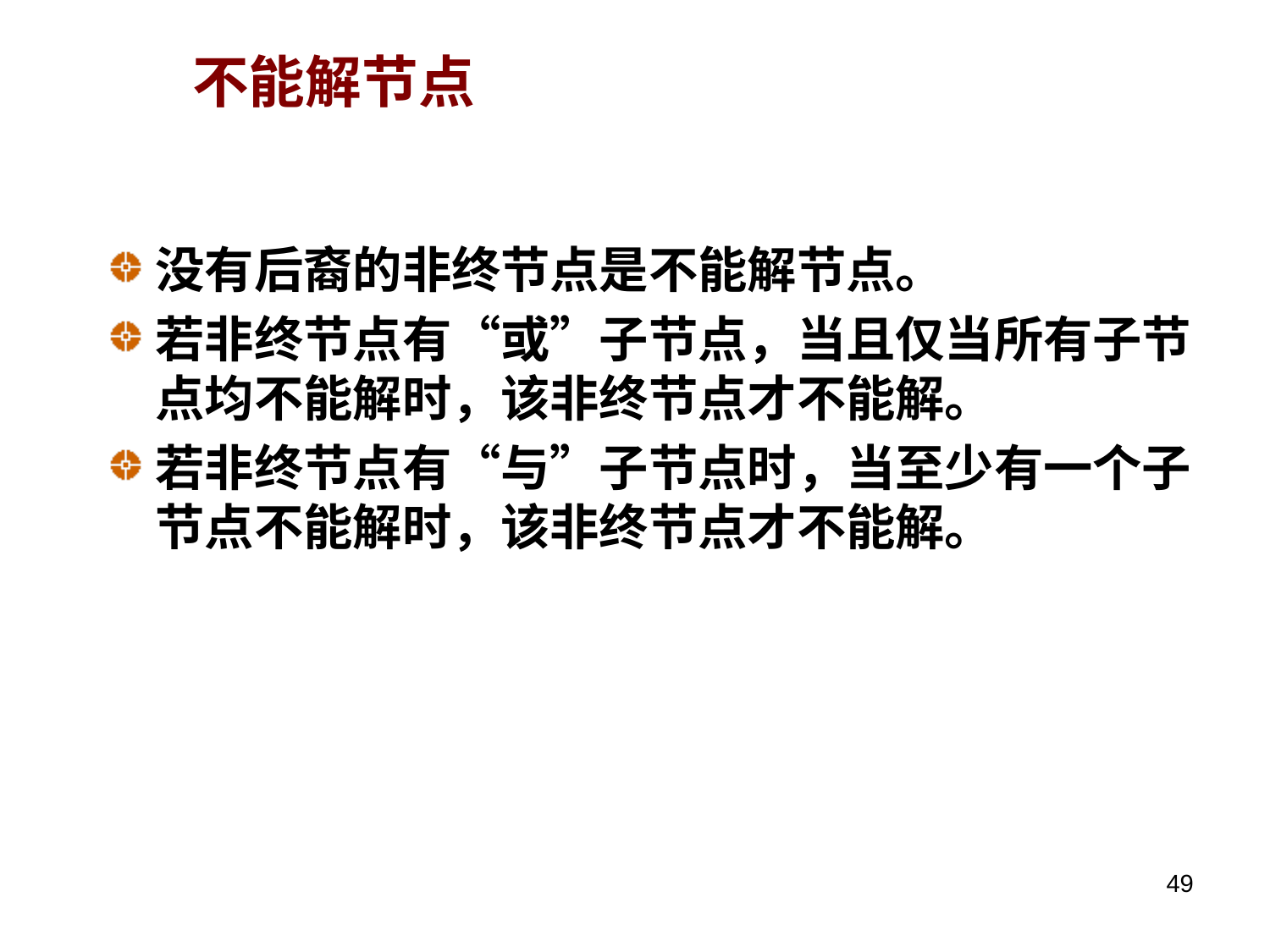

# 不能解节点
没有后裔的非终节点是不能解节点。
若非终节点有“或”子节点，当且仅当所有子节点均不能解时，该非终节点才不能解。
若非终节点有“与”子节点时，当至少有一个子节点不能解时，该非终节点才不能解。
49